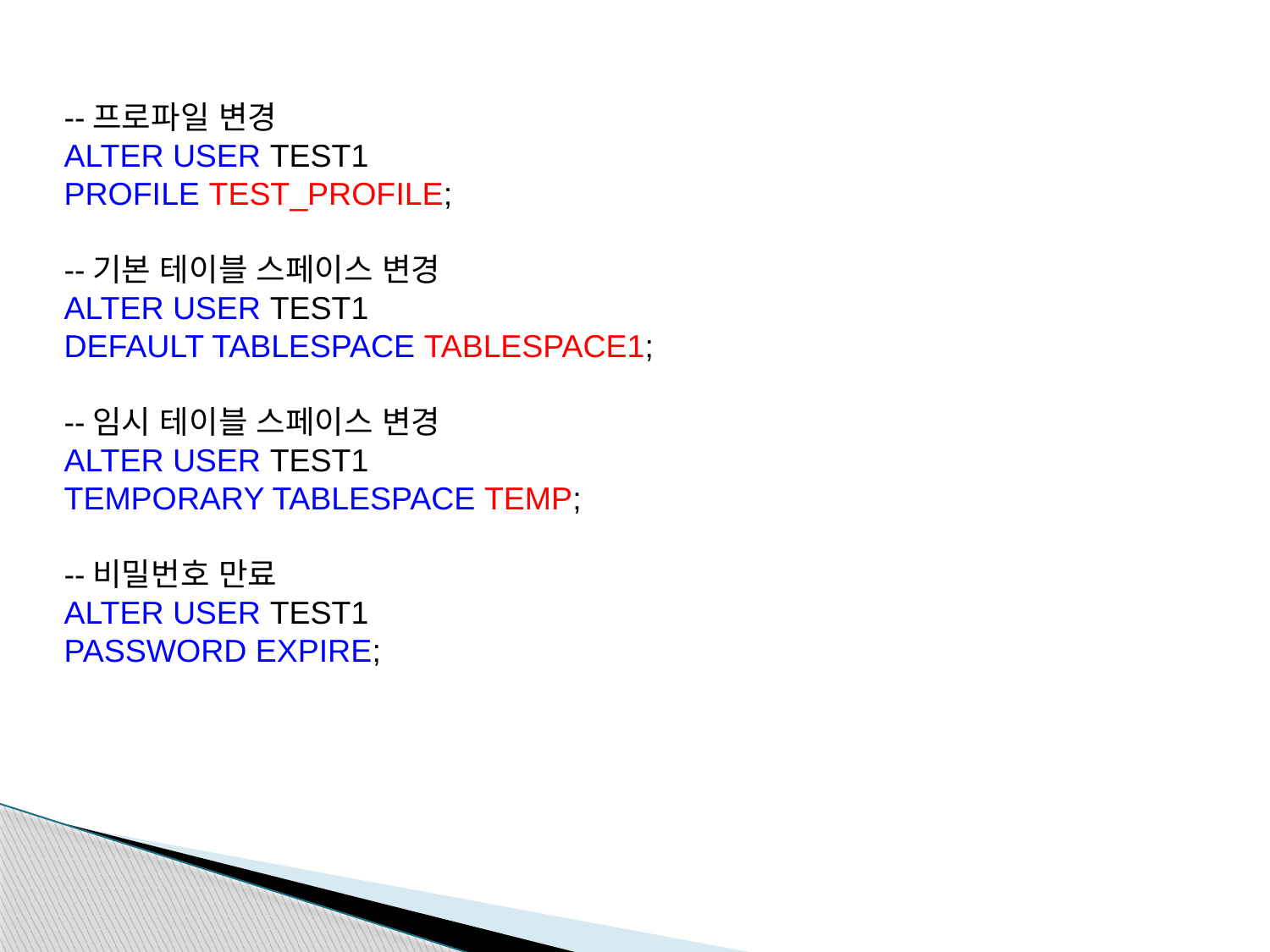

--프로파일 변경
ALTER USER TEST1
PROFILE TEST_PROFILE;

--기본 테이블 스페이스 변경
ALTER USER TEST1
DEFAULT TABLESPACE TABLESPACE1;

--임시 테이블 스페이스 변경
ALTER USER TEST1
TEMPORARY TABLESPACE TEMP;

--비밀번호 만료
ALTER USER TEST1
PASSWORD EXPIRE;